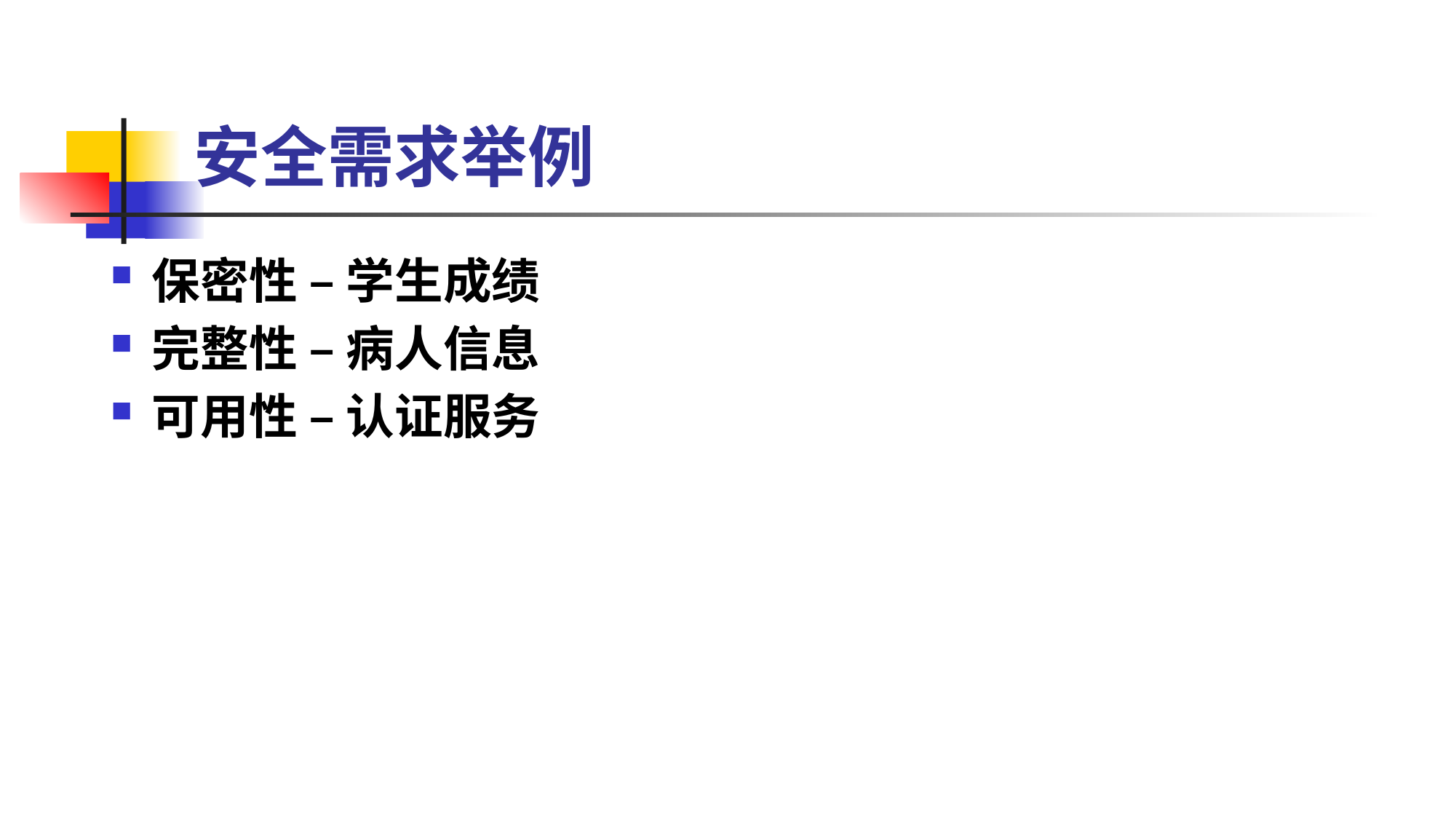

# 安全需求举例
保密性 – 学生成绩
完整性 – 病人信息
可用性 – 认证服务